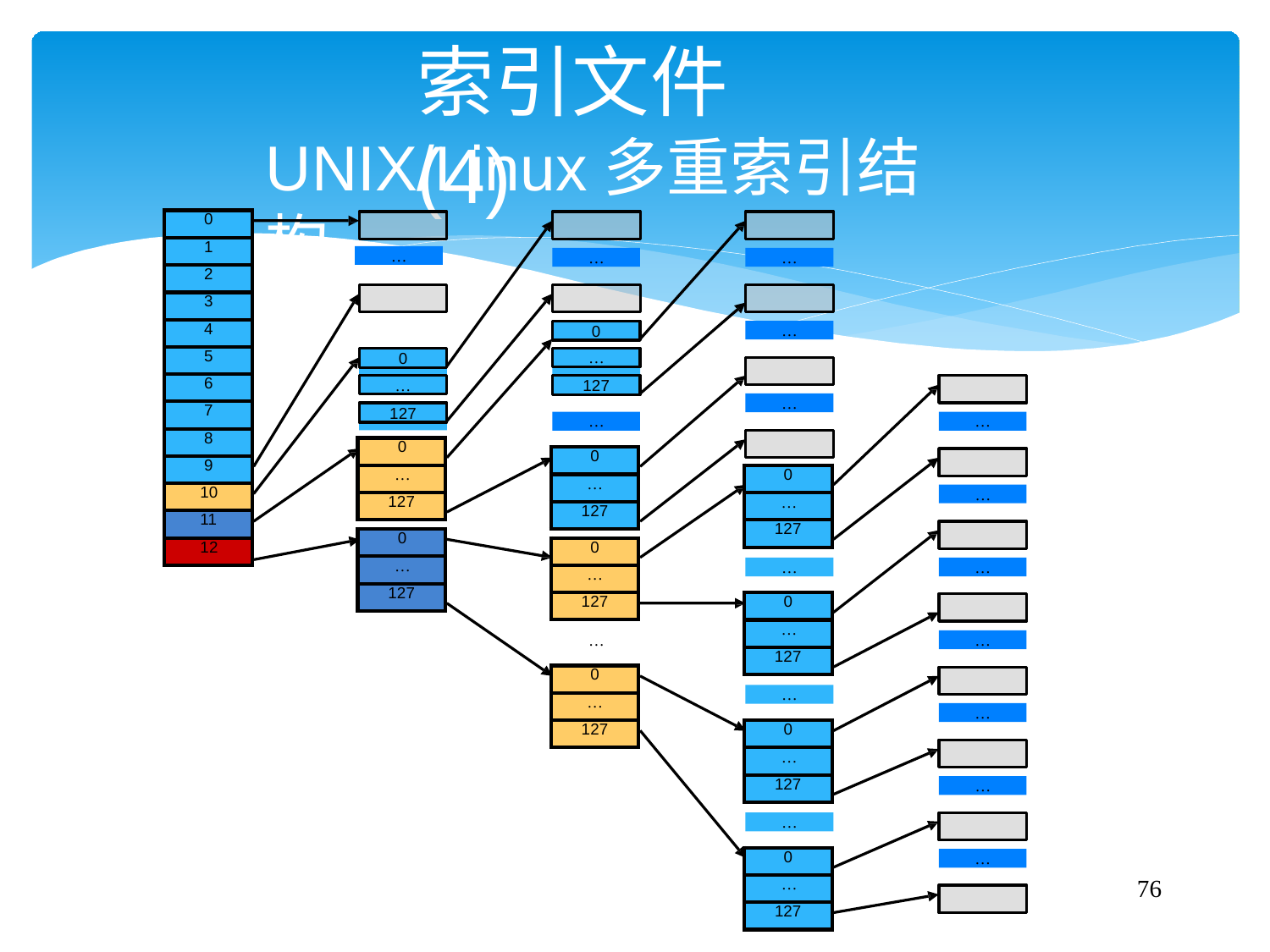

# 索引文件(4)
UNIX/Linux多重索引结构
| 0 |
| --- |
| 1 |
| 2 |
| 3 |
| 4 |
| 5 |
| 6 |
| 7 |
| 8 |
| 9 |
| 10 |
| 11 |
| 12 |

…
…
…

…
0

0

…

…
127

…

127
…
…

| 0 |
| --- |
| … |
| 127 |

| 0 |
| --- |
| … |
| 127 |

| 0 |
| --- |
| … |
| 127 |
…

| 0 |
| --- |
| … |
| 127 |

| 0 |
| --- |
| … |
| 127 |

…
…
| 0 |
| --- |
| … |
| 127 |

…
…
| 0 |
| --- |
| … |
| 127 |

…
…
| 0 |
| --- |
| … |
| 127 |

…
…

| 0 |
| --- |
| … |
| 127 |
…
76